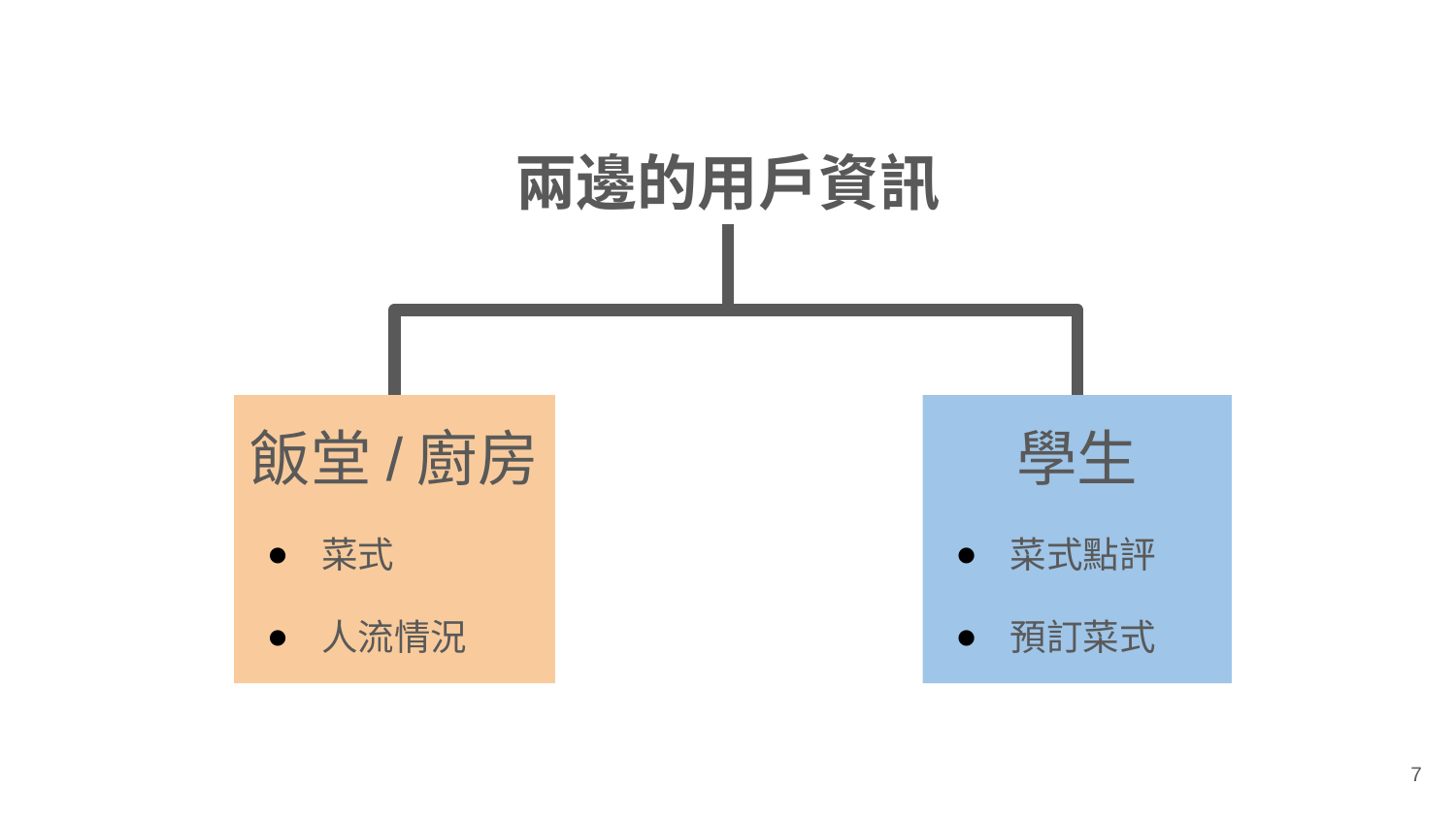

兩邊的用戶資訊
飯堂/廚房
菜式
人流情況
學生
菜式點評
預訂菜式
7